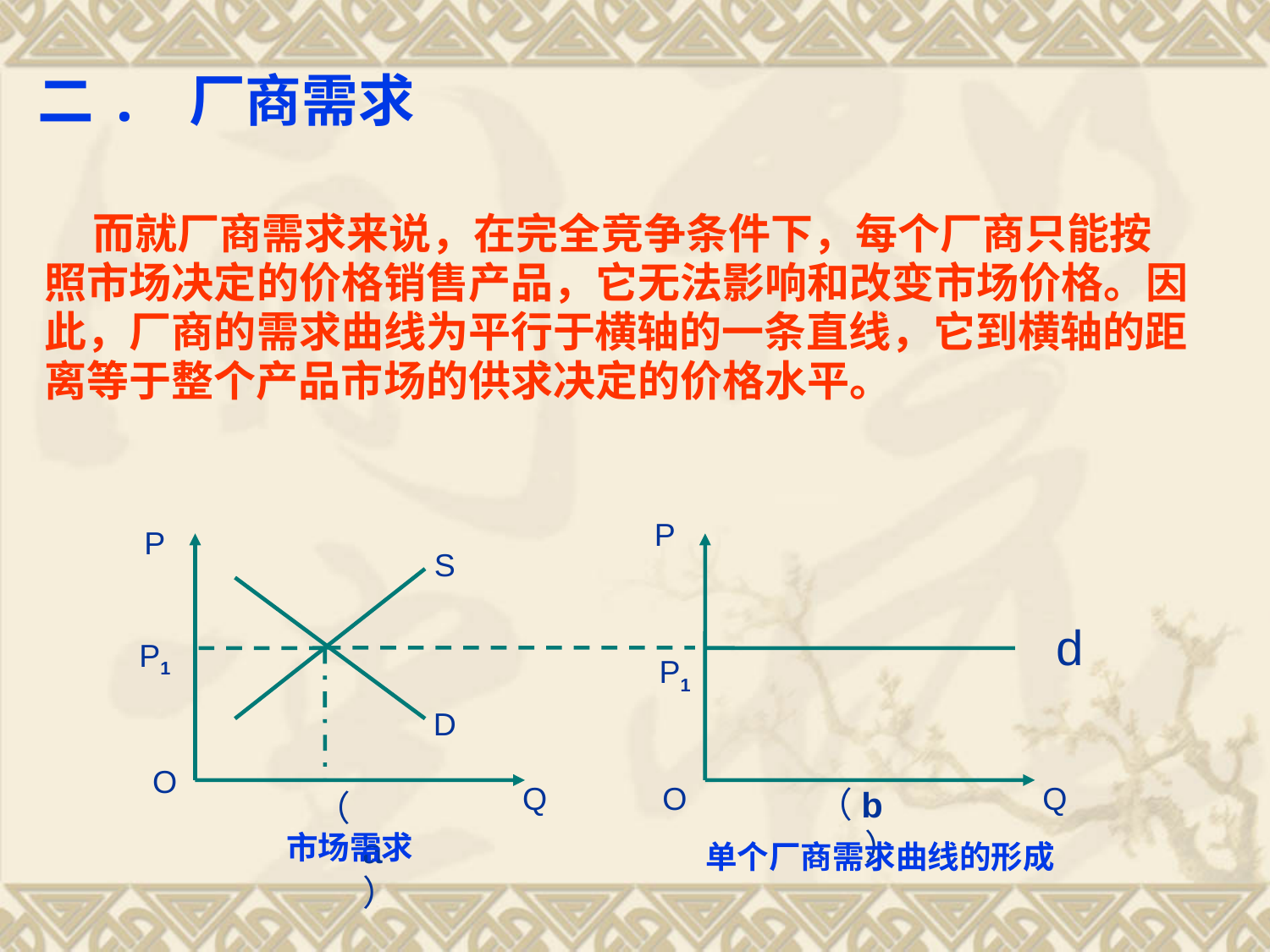

二. 厂商需求
    而就厂商需求来说，在完全竞争条件下，每个厂商只能按
照市场决定的价格销售产品，它无法影响和改变市场价格。因
此，厂商的需求曲线为平行于横轴的一条直线，它到横轴的距
离等于整个产品市场的供求决定的价格水平。
P
P

S

d
P1

P1
D
O
（b）

Q
O
Q
（a）
市场需求
单个厂商需求曲线的形成